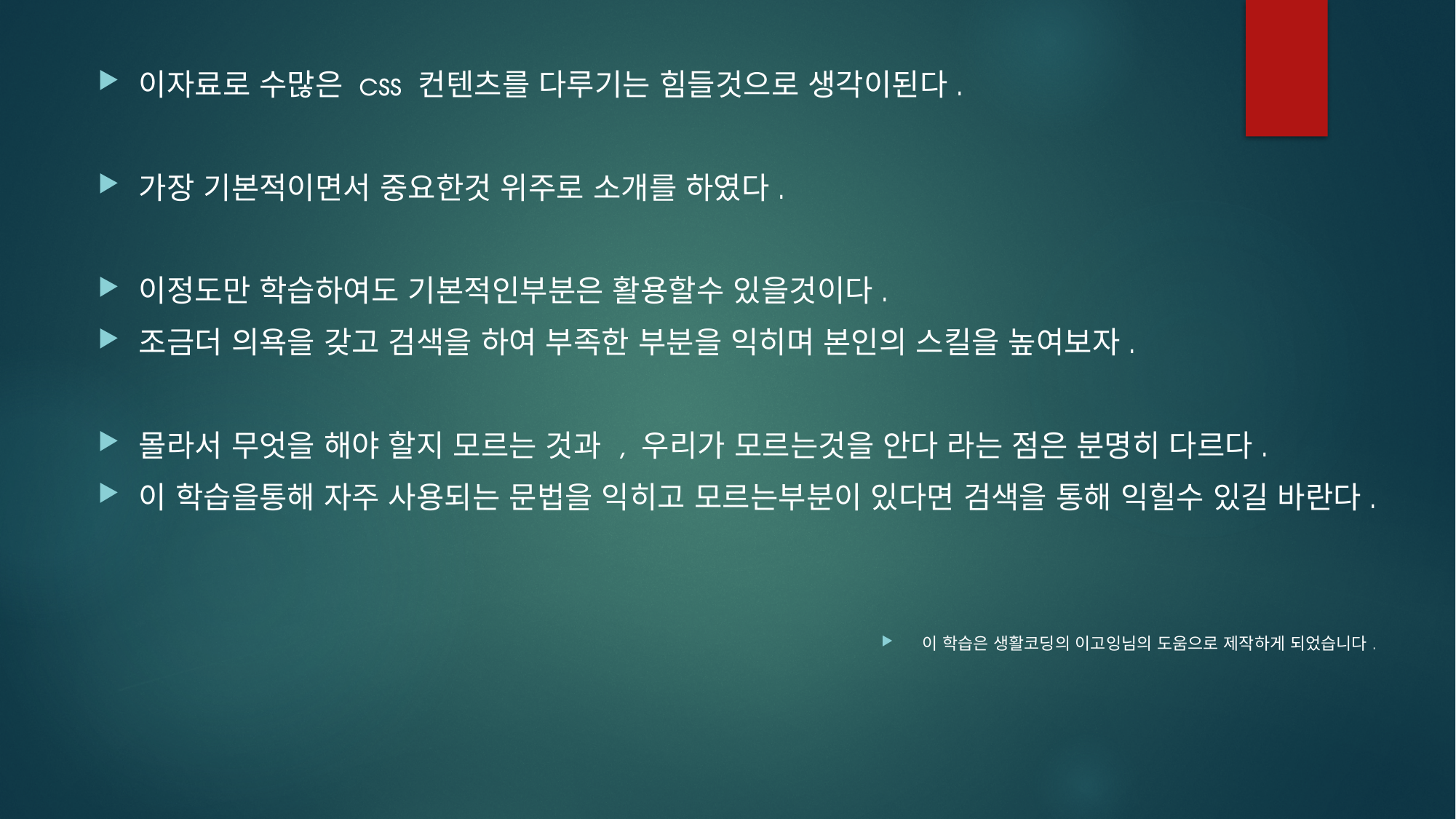

이자료로 수많은 css 컨텐츠를 다루기는 힘들것으로 생각이된다.

가장 기본적이면서 중요한것 위주로 소개를 하였다.

이정도만 학습하여도 기본적인부분은 활용할수 있을것이다.
조금더 의욕을 갖고 검색을 하여 부족한 부분을 익히며 본인의 스킬을 높여보자.

몰라서 무엇을 해야 할지 모르는 것과 , 우리가 모르는것을 안다 라는 점은 분명히 다르다.
이 학습을통해 자주 사용되는 문법을 익히고 모르는부분이 있다면 검색을 통해 익힐수 있길 바란다.

이 학습은 생활코딩의 이고잉님의 도움으로 제작하게 되었습니다.